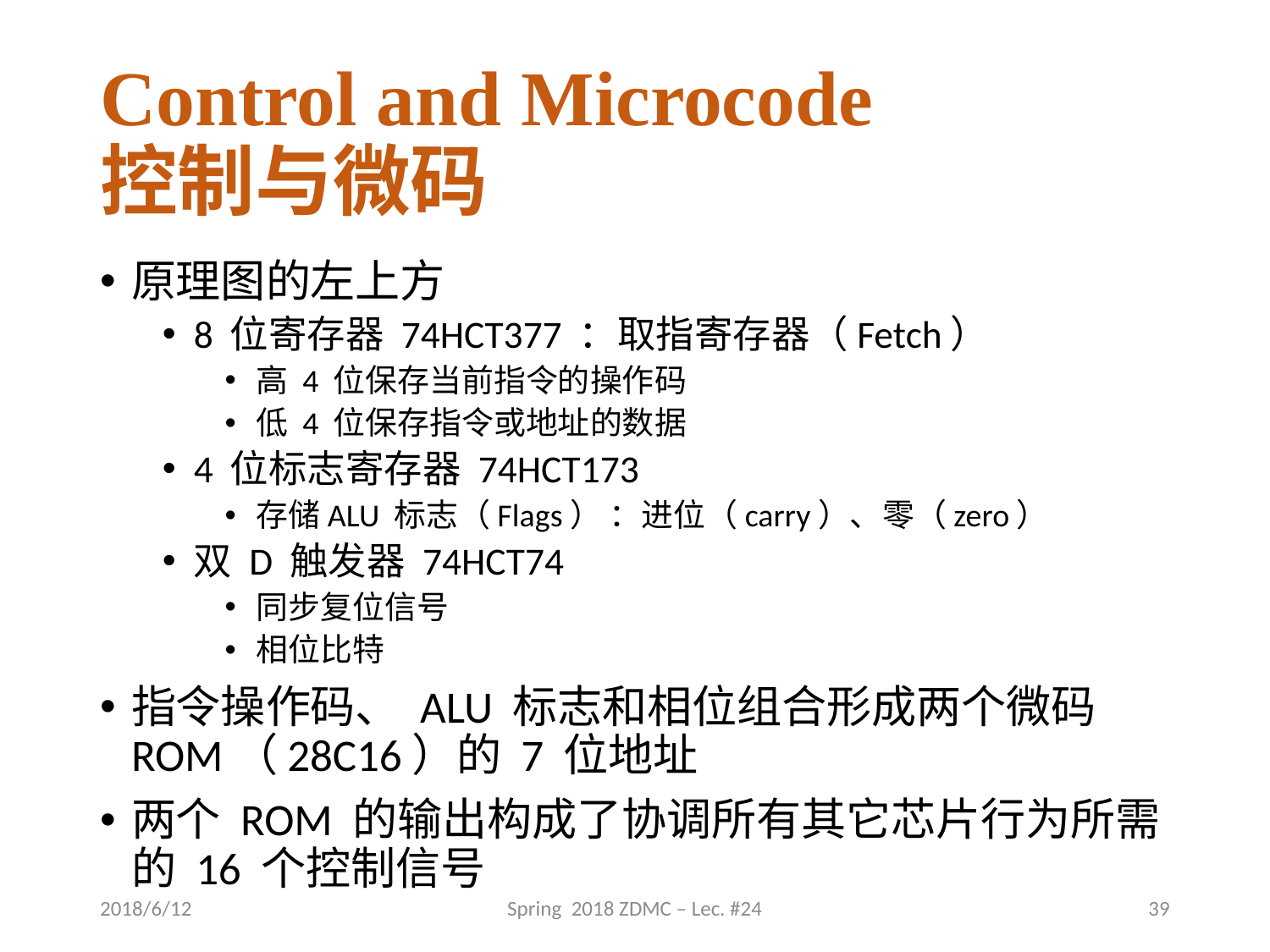

# Control and Microcode 控制与微码
原理图的左上方
8 位寄存器 74HCT377 ：取指寄存器（Fetch）
高 4 位保存当前指令的操作码
低 4 位保存指令或地址的数据
4 位标志寄存器 74HCT173
存储ALU 标志（Flags） ：进位（carry）、零（zero）
双 D 触发器 74HCT74
同步复位信号
相位比特
指令操作码、 ALU 标志和相位组合形成两个微码 ROM（28C16）的 7 位地址
两个 ROM 的输出构成了协调所有其它芯片行为所需的 16 个控制信号
2018/6/12
Spring  2018 ZDMC – Lec. #24
39